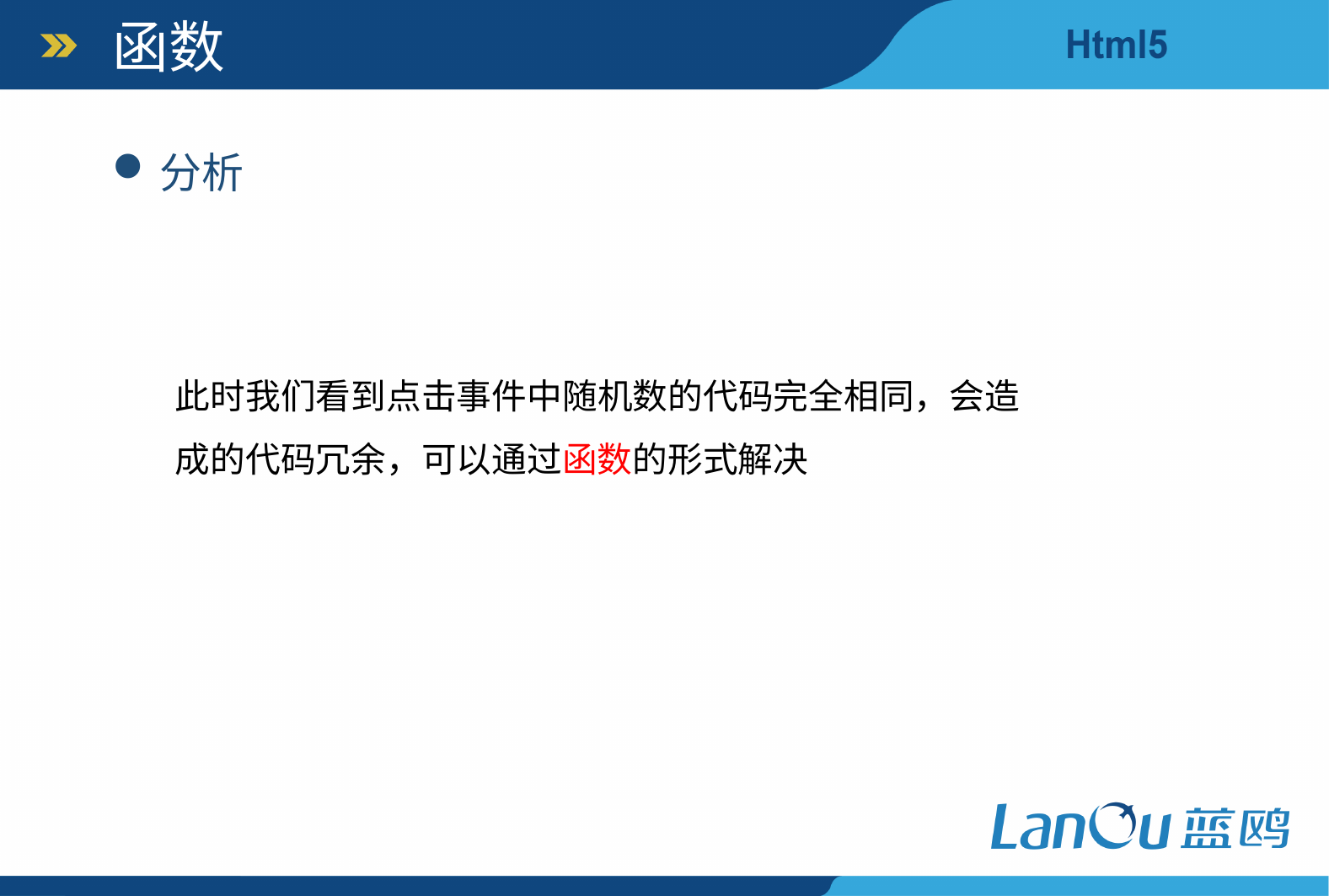

函数

分析

此时我们看到点击事件中随机数的代码完全相同，会造成的代码冗余，可以通过函数的形式解决